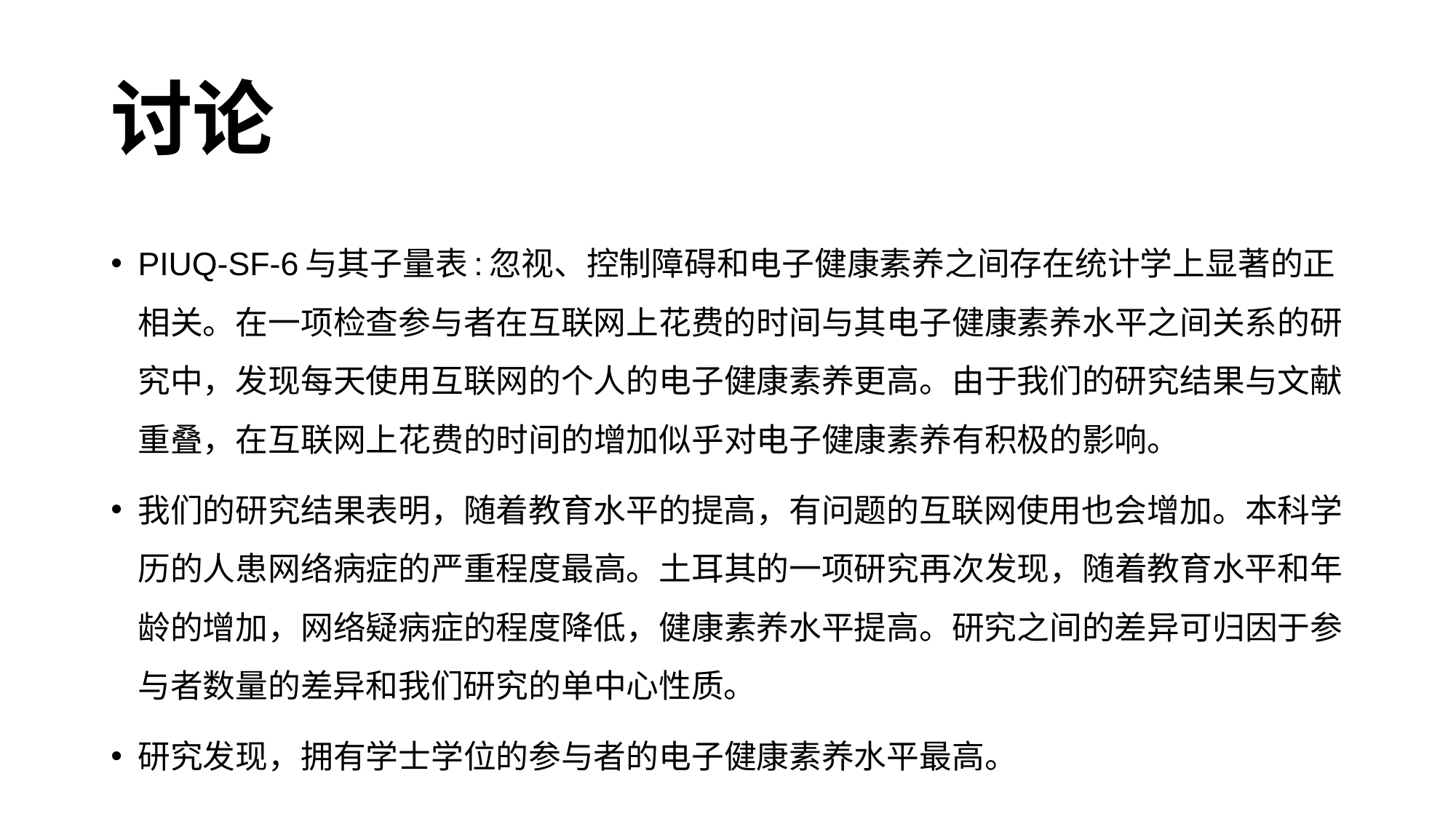

# 讨论
PIUQ-SF-6与其子量表:忽视、控制障碍和电子健康素养之间存在统计学上显著的正相关。在一项检查参与者在互联网上花费的时间与其电子健康素养水平之间关系的研究中，发现每天使用互联网的个人的电子健康素养更高。由于我们的研究结果与文献重叠，在互联网上花费的时间的增加似乎对电子健康素养有积极的影响。
我们的研究结果表明，随着教育水平的提高，有问题的互联网使用也会增加。本科学历的人患网络病症的严重程度最高。土耳其的一项研究再次发现，随着教育水平和年龄的增加，网络疑病症的程度降低，健康素养水平提高。研究之间的差异可归因于参与者数量的差异和我们研究的单中心性质。
研究发现，拥有学士学位的参与者的电子健康素养水平最高。